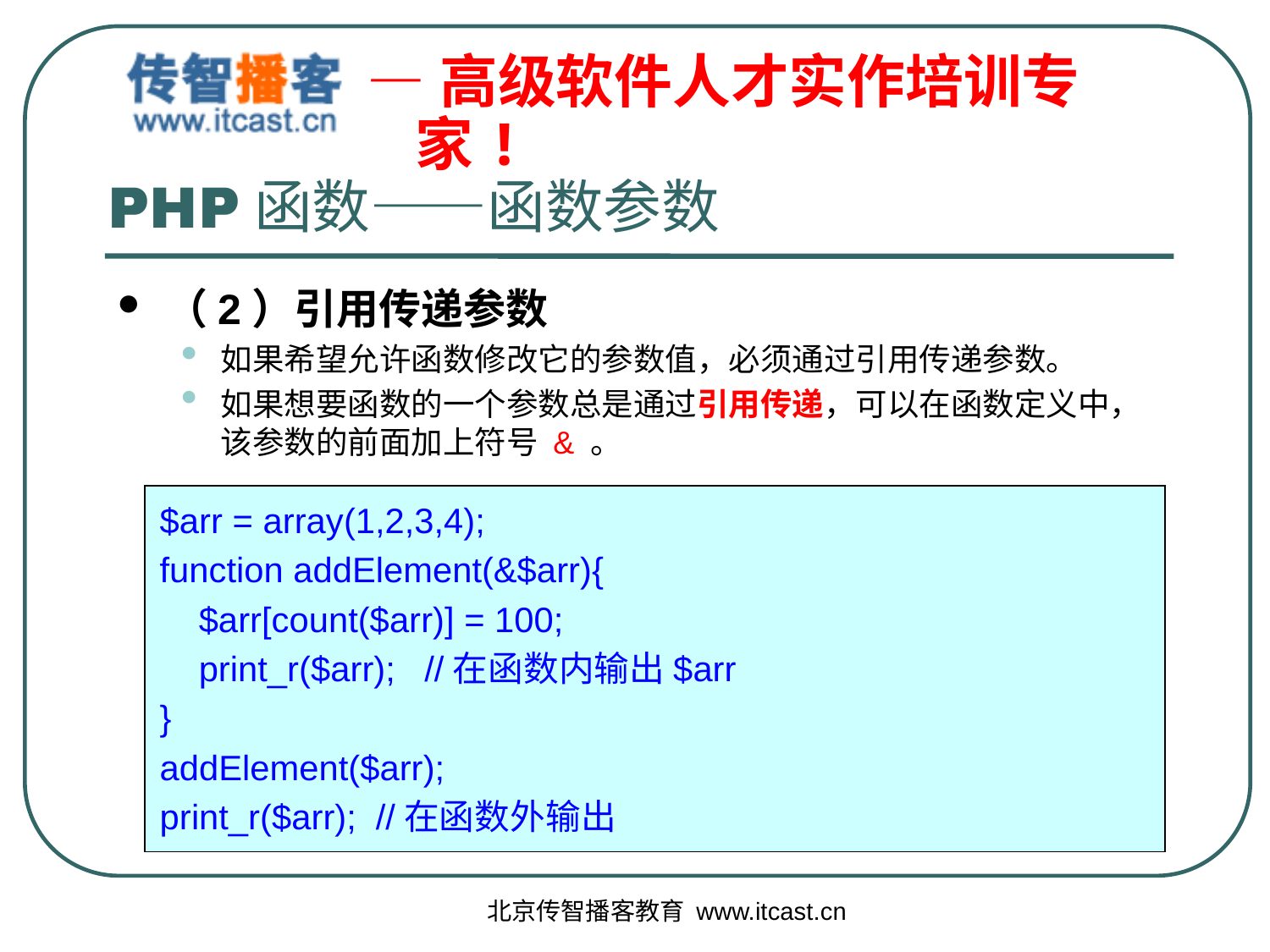

# PHP函数——函数参数
（2）引用传递参数
如果希望允许函数修改它的参数值，必须通过引用传递参数。
如果想要函数的一个参数总是通过引用传递，可以在函数定义中，该参数的前面加上符号 & 。
$arr = array(1,2,3,4);
function addElement(&$arr){
    $arr[count($arr)] = 100;
    print_r($arr);   //在函数内输出$arr
}
addElement($arr);
print_r($arr);  //在函数外输出